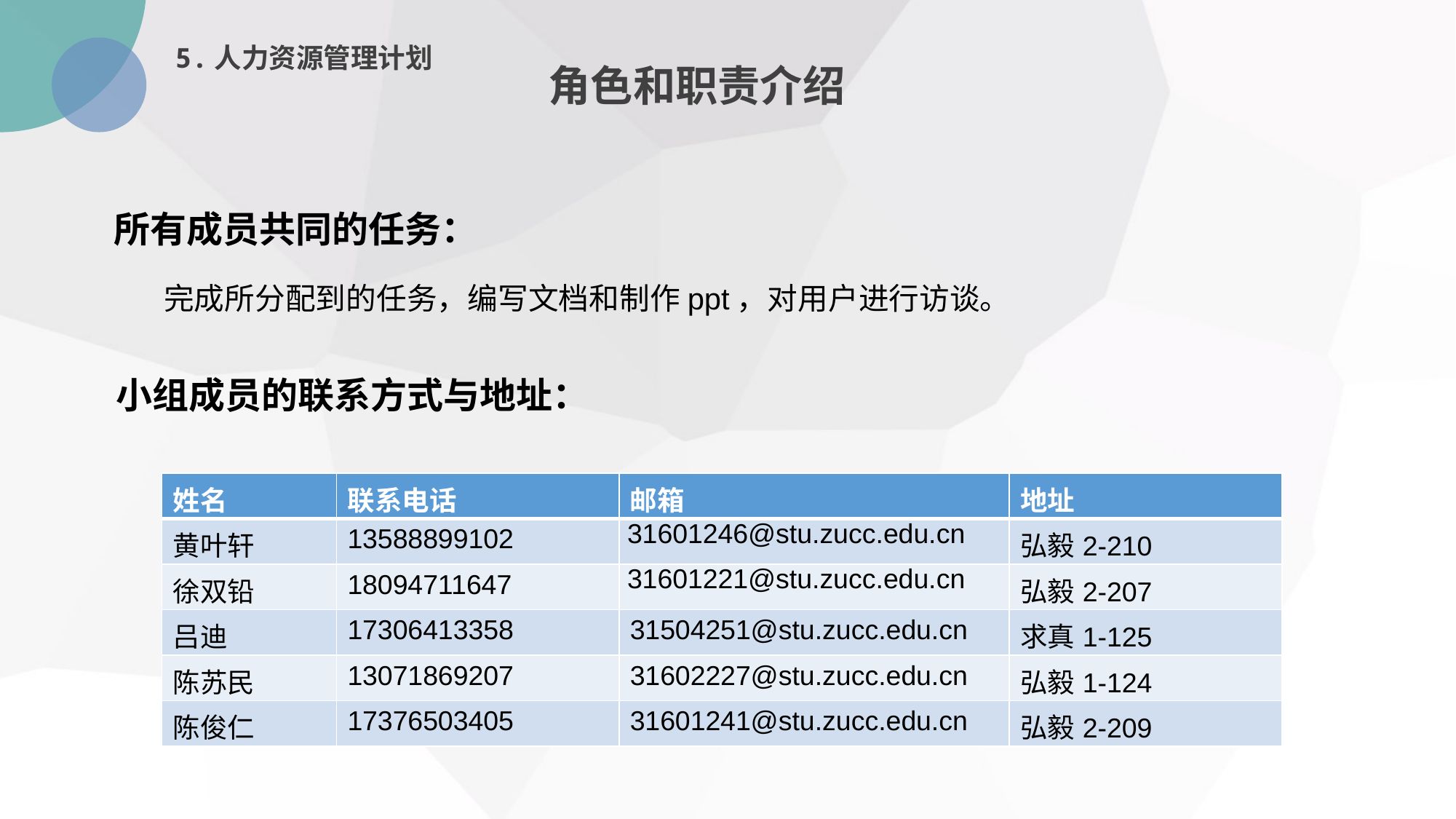

5.人力资源管理计划

角色和职责介绍
所有成员共同的任务：
      完成所分配到的任务，编写文档和制作ppt，对用户进行访谈。
小组成员的联系方式与地址：
| 姓名 | 联系电话 | 邮箱 | 地址 |
| --- | --- | --- | --- |
| 黄叶轩 | 13588899102 | 31601246@stu.zucc.edu.cn | 弘毅2-210 |
| 徐双铅 | 18094711647 | 31601221@stu.zucc.edu.cn | 弘毅2-207 |
| 吕迪 | 17306413358 | 31504251@stu.zucc.edu.cn | 求真1-125 |
| 陈苏民 | 13071869207 | 31602227@stu.zucc.edu.cn | 弘毅1-124 |
| 陈俊仁 | 17376503405 | 31601241@stu.zucc.edu.cn | 弘毅2-209 |